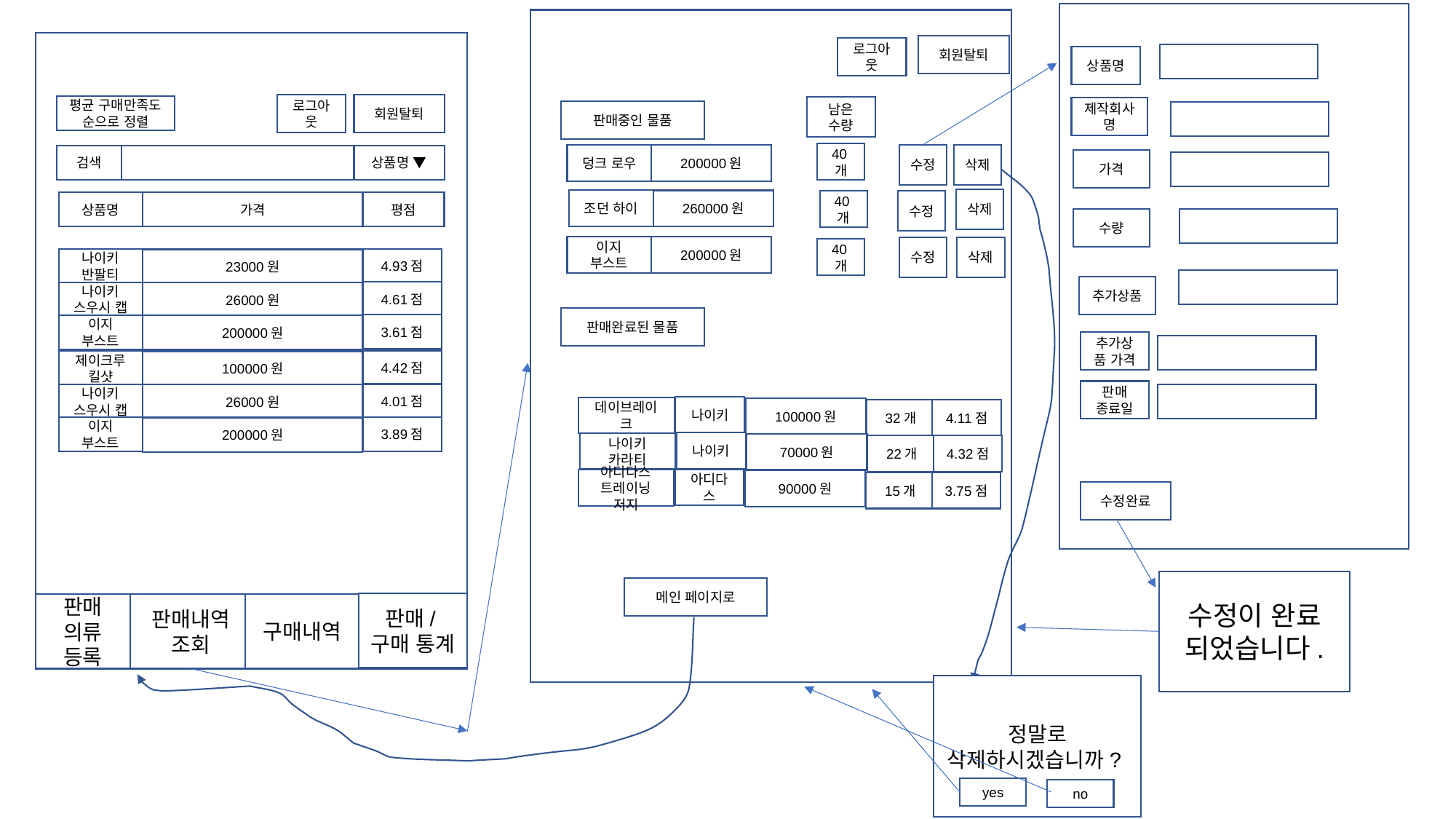

회원탈퇴
로그아웃

상품명
로그아웃
회원탈퇴
평균 구매만족도 순으로 정렬
남은 수량
제작회사명
판매중인 물품

40개
덩크 로우
수정
삭제
200000원
검색

상품명 ▼
가격

삭제
조던 하이
260000원
40개
수정
상품명

가격
평점
수량

이지 부스트
200000원
수정
삭제
40개
4.93점
나이키 반팔티

23000원

추가상품
4.61점
나이키 스우시 캡

26000원
판매완료된 물품
3.61점
이지 부스트

200000원
추가상품 가격

4.42점
제이크루 킬샷

100000원
판매 종료일
4.01점
나이키 스우시 캡

26000원
나이키
데이브레이크
100000원
32개
4.11점
3.89점
이지 부스트

200000원
나이키
나이키 카라티
70000원
22개
4.32점
아디다스
아디다스 트레이닝 저지
90000원
15개
3.75점
수정완료
수정이 완료 되었습니다.
메인 페이지로
판매/구매 통계
구매내역
판매 의류 등록
판매내역 조회

정말로 삭제하시겠습니까?
yes
no